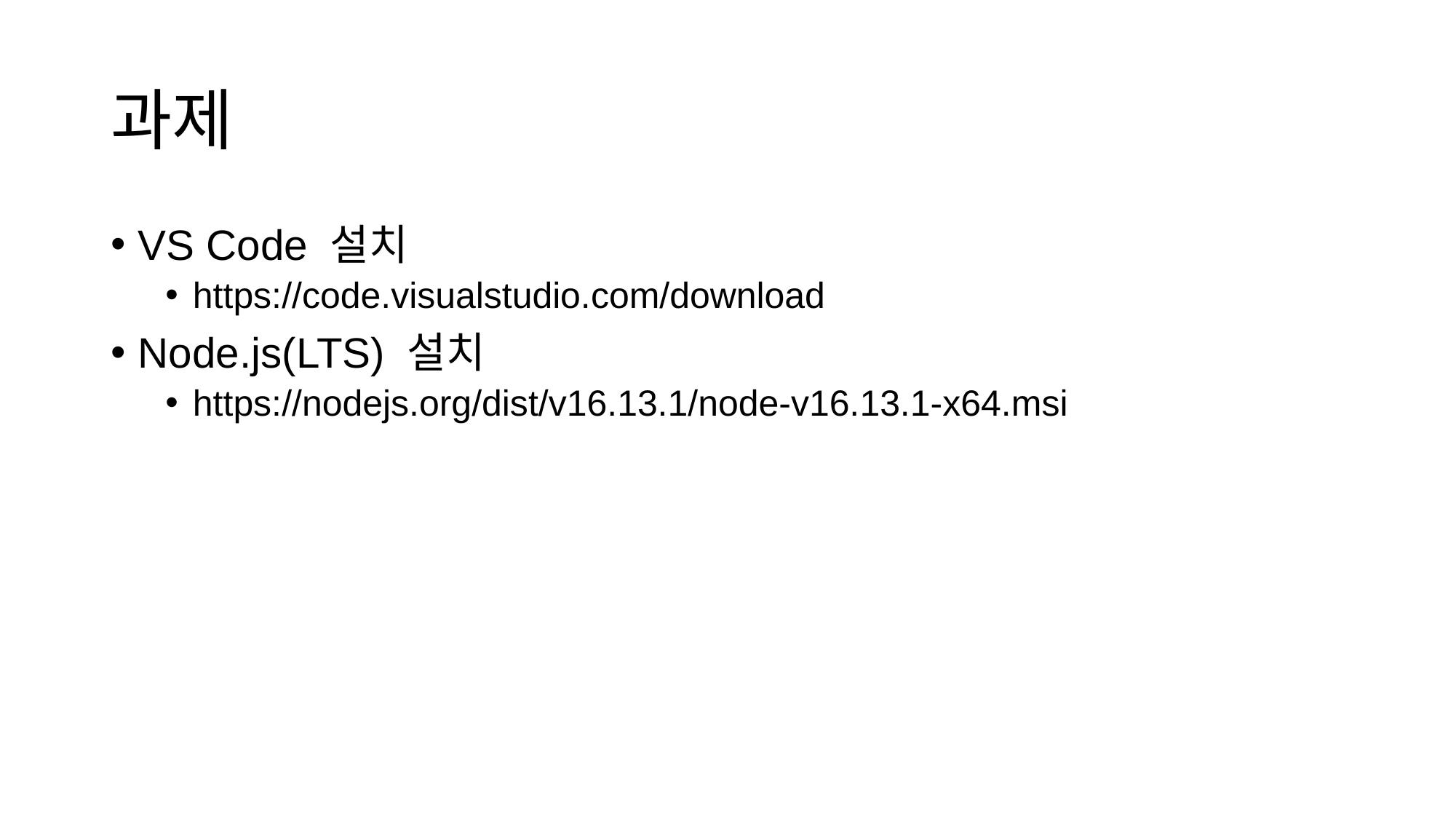

# 과제
VS Code 설치
https://code.visualstudio.com/download
Node.js(LTS) 설치
https://nodejs.org/dist/v16.13.1/node-v16.13.1-x64.msi